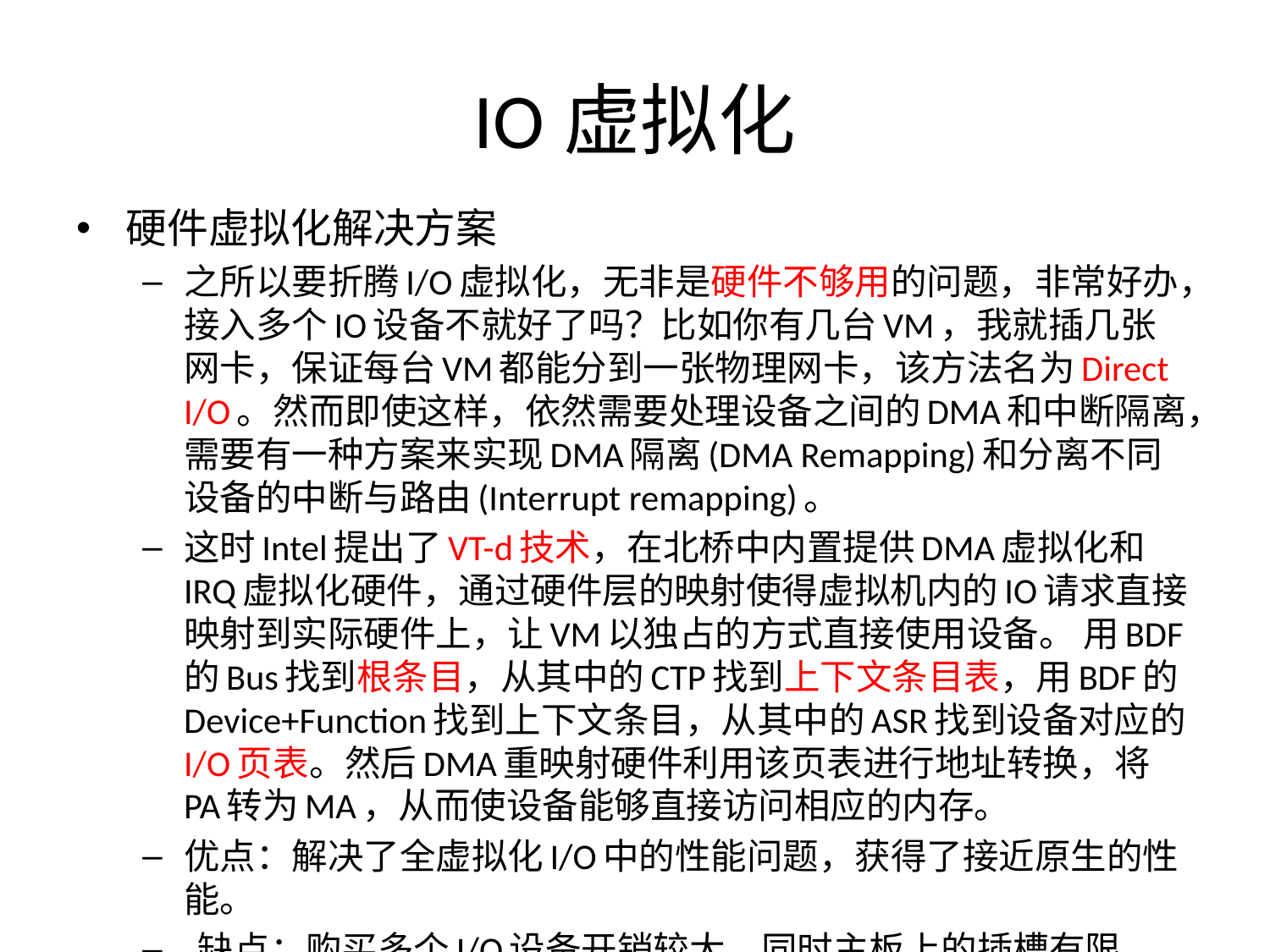

# IO虚拟化
硬件虚拟化解决方案
之所以要折腾I/O虚拟化，无非是硬件不够用的问题，非常好办，接入多个IO设备不就好了吗？比如你有几台VM，我就插几张网卡，保证每台VM都能分到一张物理网卡，该方法名为Direct I/O。然而即使这样，依然需要处理设备之间的DMA和中断隔离，需要有一种方案来实现DMA隔离(DMA Remapping)和分离不同设备的中断与路由(Interrupt remapping)。
这时Intel提出了VT-d技术，在北桥中内置提供DMA虚拟化和IRQ虚拟化硬件，通过硬件层的映射使得虚拟机内的IO请求直接映射到实际硬件上，让VM以独占的方式直接使用设备。 用BDF的Bus找到根条目，从其中的CTP找到上下文条目表，用BDF的Device+Function找到上下文条目，从其中的ASR找到设备对应的I/O页表。然后DMA重映射硬件利用该页表进行地址转换，将PA转为MA，从而使设备能够直接访问相应的内存。
优点：解决了全虚拟化I/O中的性能问题，获得了接近原生的性能。
 缺点：购买多个I/O设备开销较大，同时主板上的插槽有限，不具可扩展性。另外对于每一个I/O设备可能资源利用率不高。